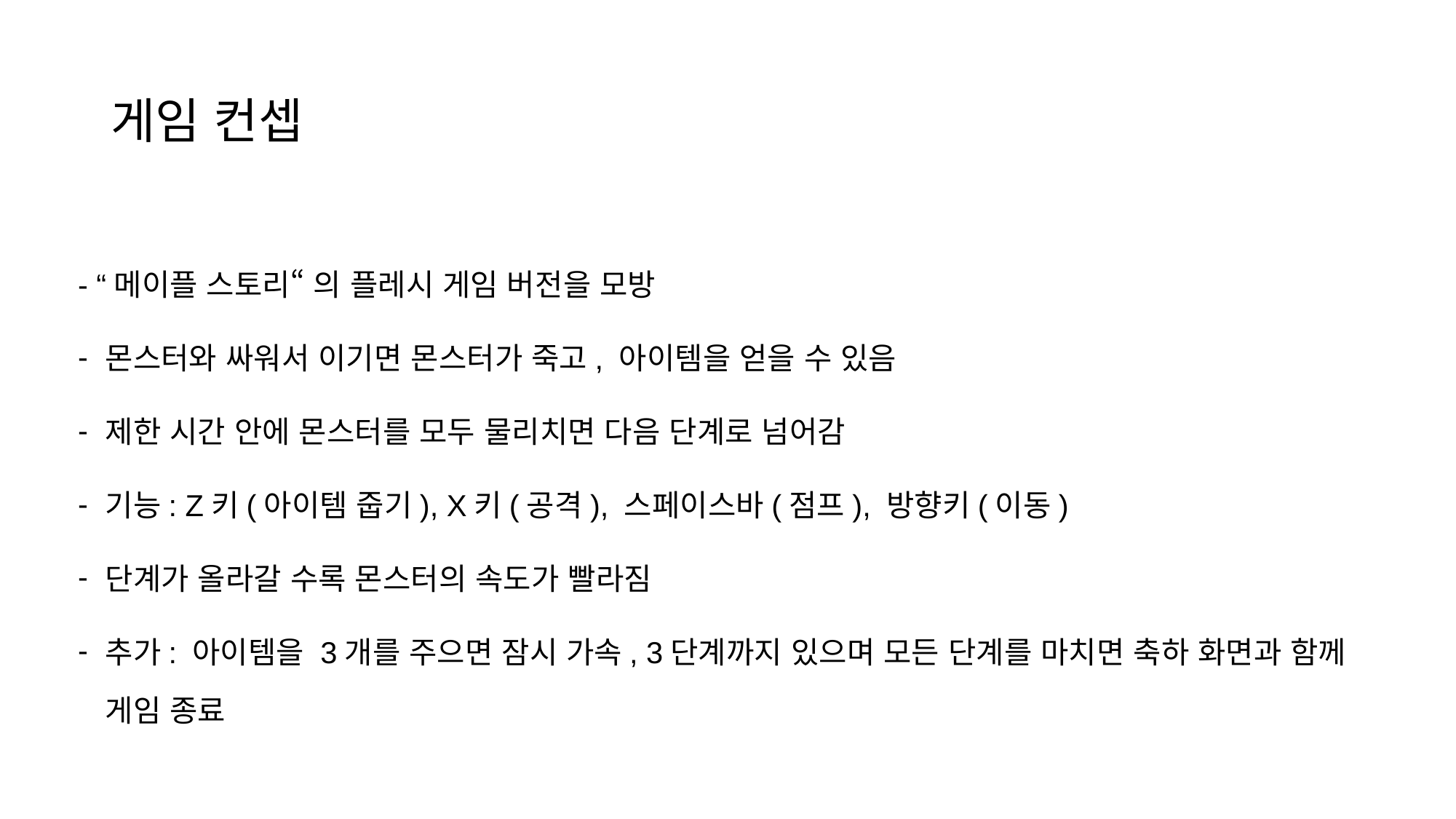

# 게임 컨셉
- “메이플 스토리“ 의 플레시 게임 버전을 모방
몬스터와 싸워서 이기면 몬스터가 죽고, 아이템을 얻을 수 있음
제한 시간 안에 몬스터를 모두 물리치면 다음 단계로 넘어감
기능: Z키(아이템 줍기), X키(공격), 스페이스바(점프), 방향키(이동)
단계가 올라갈 수록 몬스터의 속도가 빨라짐
추가: 아이템을 3개를 주으면 잠시 가속, 3단계까지 있으며 모든 단계를 마치면 축하 화면과 함께 게임 종료